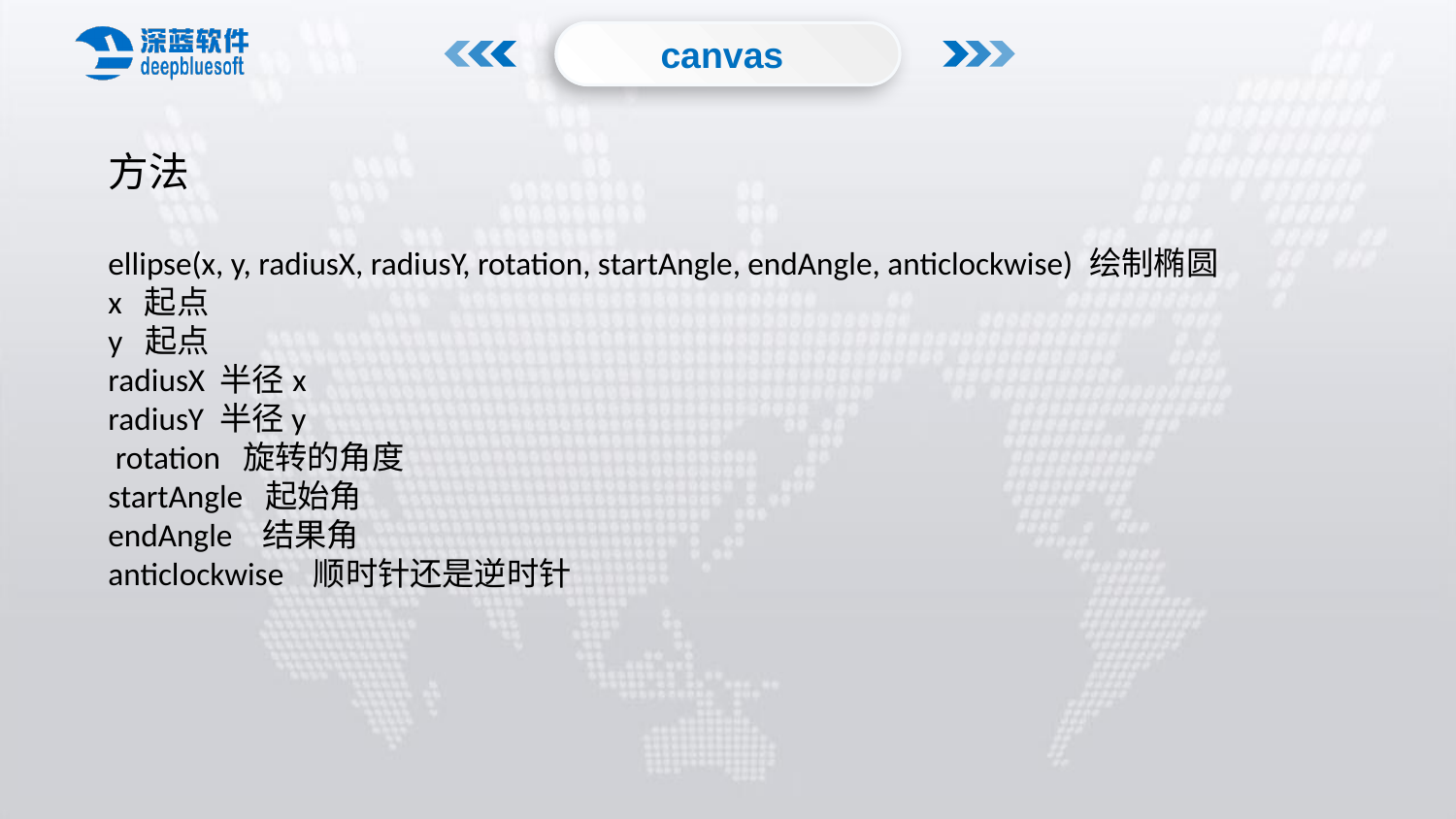

canvas

方法

ellipse(x, y, radiusX, radiusY, rotation, startAngle, endAngle, anticlockwise) 绘制椭圆
x  起点
y  起点
radiusX 半径x
radiusY 半径y
 rotation  旋转的角度
startAngle  起始角
endAngle   结果角
anticlockwise   顺时针还是逆时针